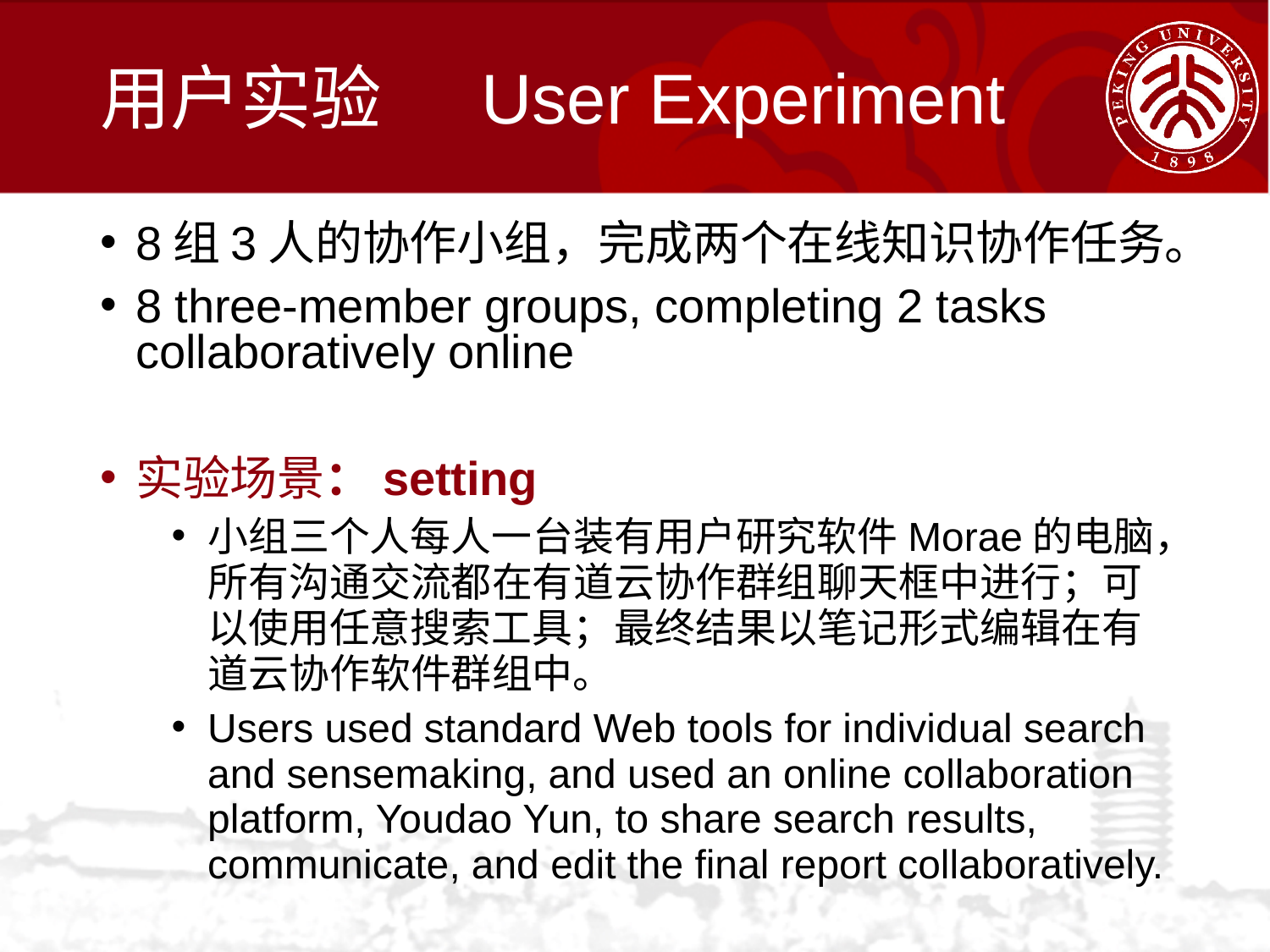

# 用户实验	User Experiment
8组3人的协作小组，完成两个在线知识协作任务。
8 three-member groups, completing 2 tasks collaboratively online

实验场景：setting
小组三个人每人一台装有用户研究软件Morae的电脑，所有沟通交流都在有道云协作群组聊天框中进行；可以使用任意搜索工具；最终结果以笔记形式编辑在有道云协作软件群组中。
Users used standard Web tools for individual search and sensemaking, and used an online collaboration platform, Youdao Yun, to share search results, communicate, and edit the final report collaboratively.